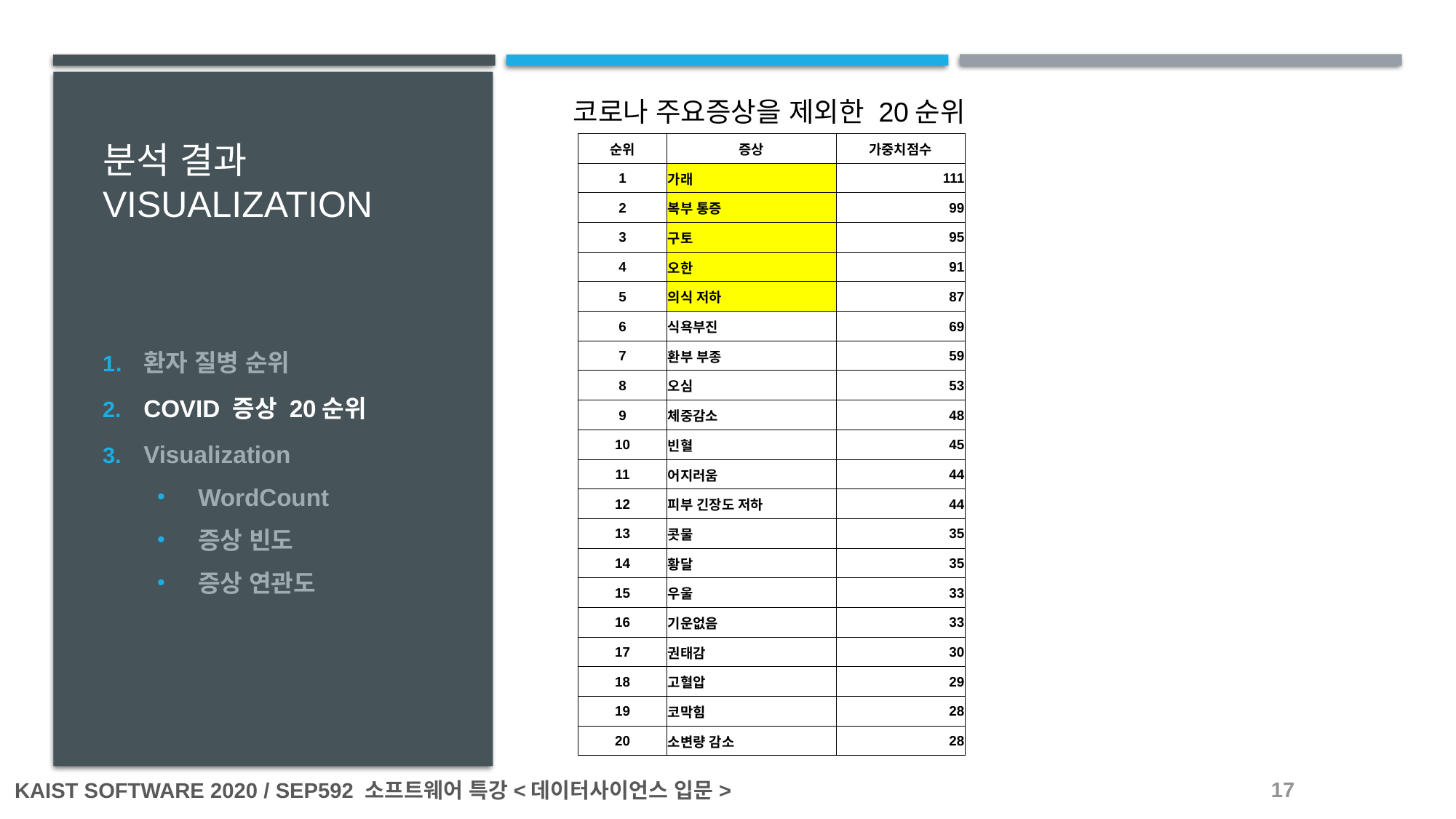

코로나 주요증상을 제외한 20순위
# 분석 결과 Visualization
| 순위 | 증상 | 가중치점수 |
| --- | --- | --- |
| 1 | 가래 | 111 |
| 2 | 복부 통증 | 99 |
| 3 | 구토 | 95 |
| 4 | 오한 | 91 |
| 5 | 의식 저하 | 87 |
| 6 | 식욕부진 | 69 |
| 7 | 환부 부종 | 59 |
| 8 | 오심 | 53 |
| 9 | 체중감소 | 48 |
| 10 | 빈혈 | 45 |
| 11 | 어지러움 | 44 |
| 12 | 피부 긴장도 저하 | 44 |
| 13 | 콧물 | 35 |
| 14 | 황달 | 35 |
| 15 | 우울 | 33 |
| 16 | 기운없음 | 33 |
| 17 | 권태감 | 30 |
| 18 | 고혈압 | 29 |
| 19 | 코막힘 | 28 |
| 20 | 소변량 감소 | 28 |
환자 질병 순위
COVID 증상 20순위
Visualization
WordCount
증상 빈도
증상 연관도
17